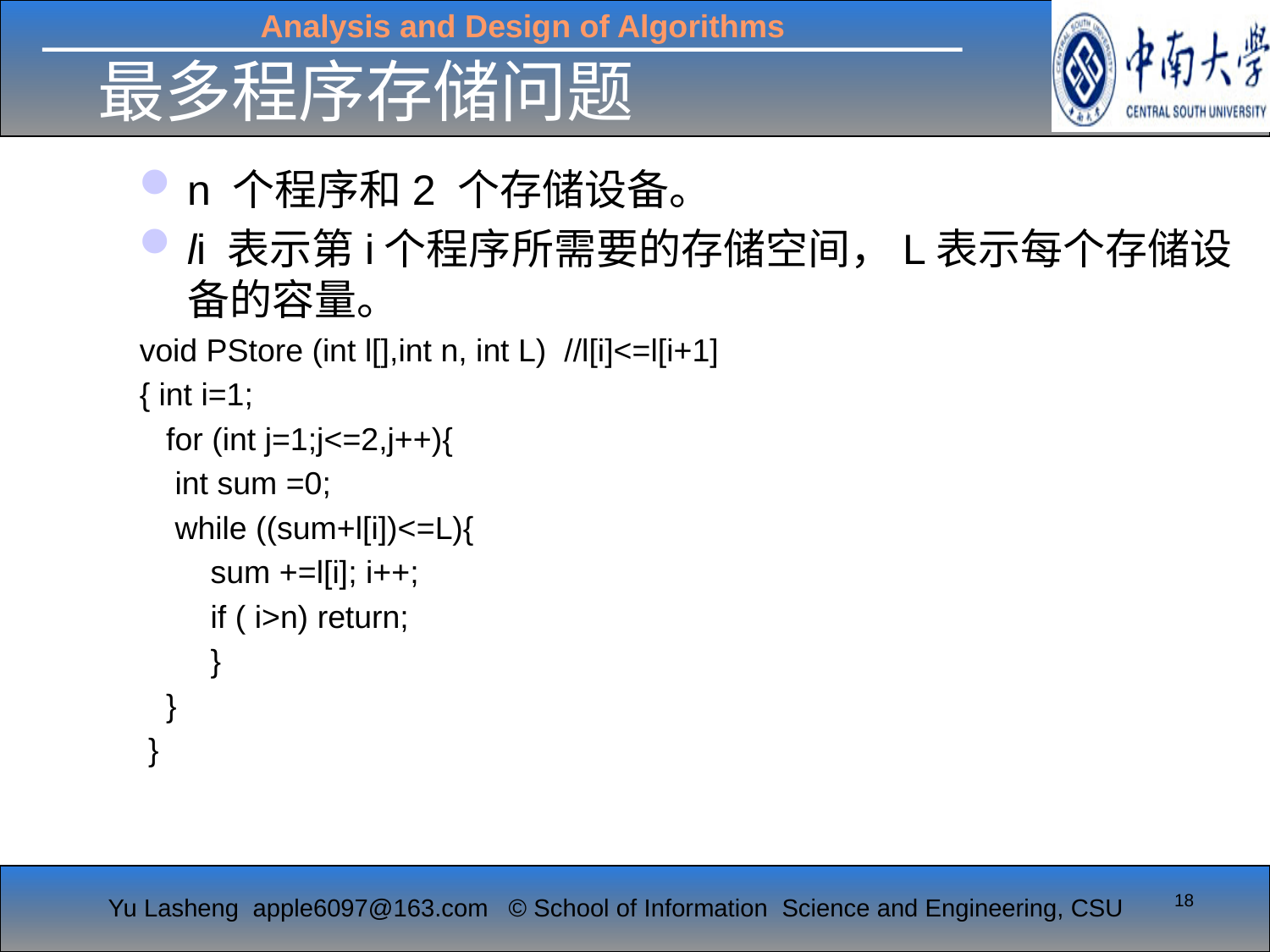

# 最多程序存储问题
n 个程序和2 个存储设备。
li 表示第i个程序所需要的存储空间，L表示每个存储设备的容量。
void PStore (int l[],int n, int L)  //l[i]<=l[i+1]
{ int i=1;
   for (int j=1;j<=2,j++){
    int sum =0;
    while ((sum+l[i])<=L){
        sum +=l[i]; i++;
        if ( i>n) return;
        }
   }
 }

18